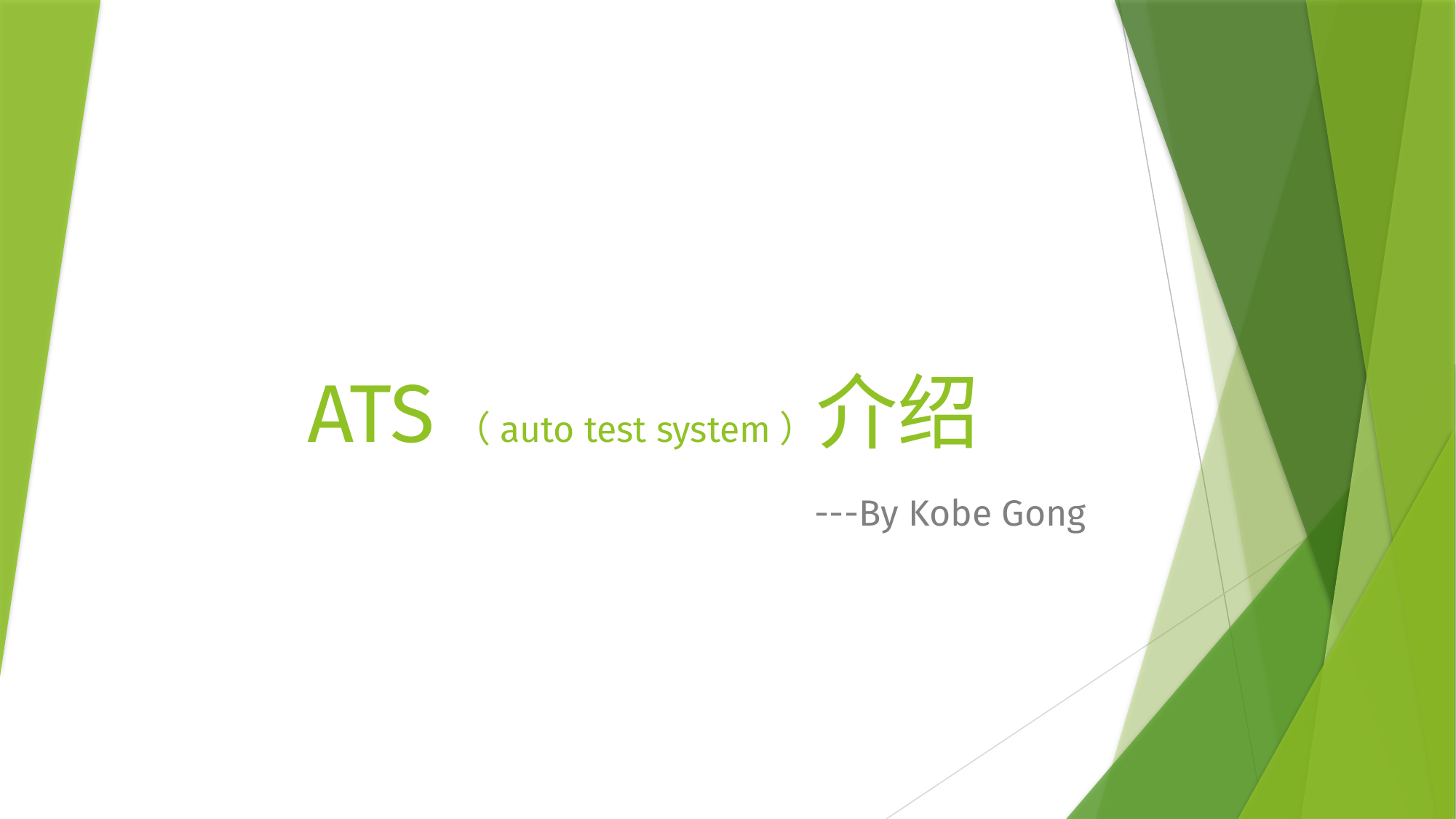

# ATS（auto test system）介绍
---By Kobe Gong